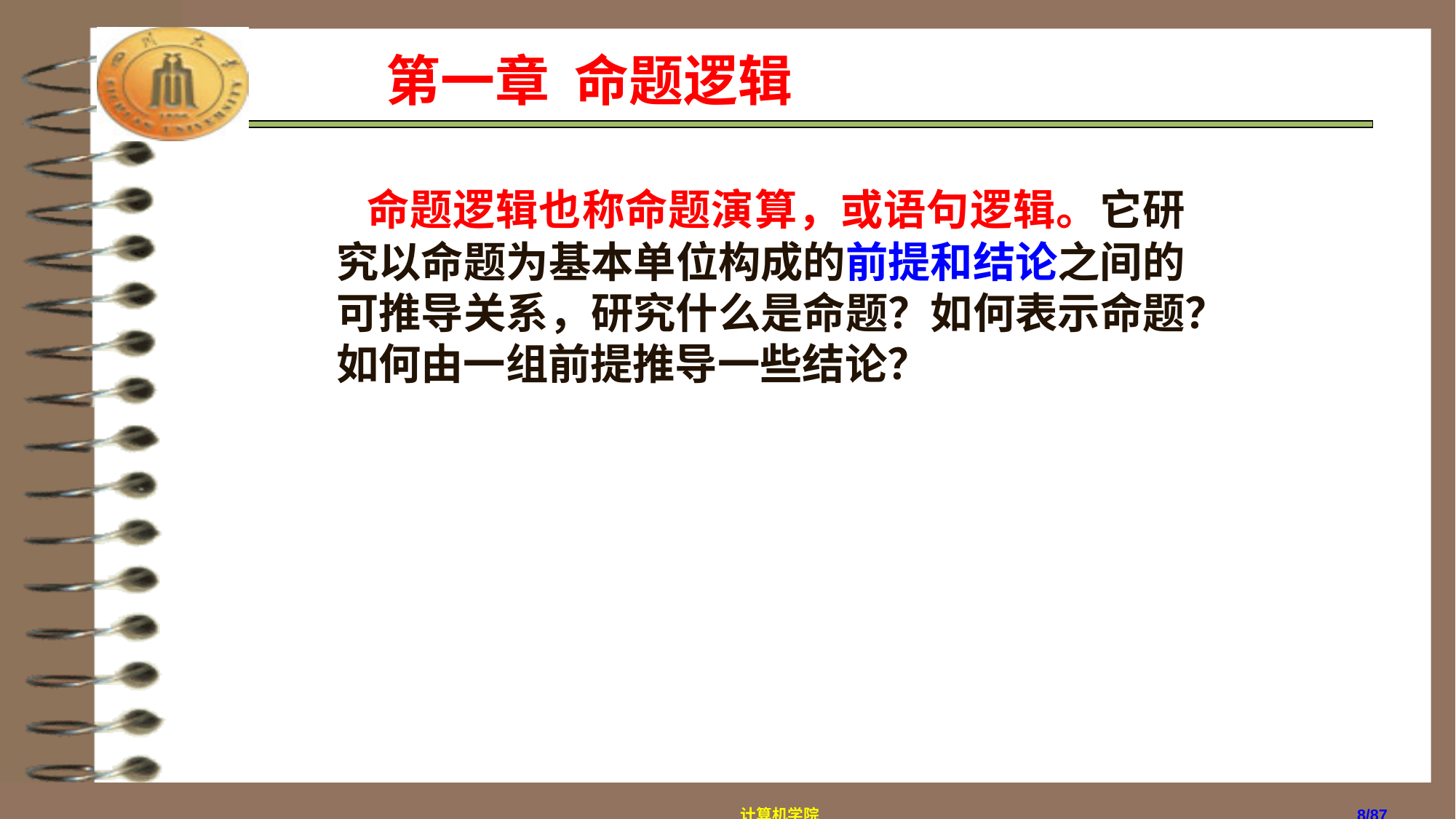

# 第一章  命题逻辑
     命题逻辑也称命题演算，或语句逻辑。它研究以命题为基本单位构成的前提和结论之间的可推导关系，研究什么是命题？如何表示命题？如何由一组前提推导一些结论？

计算机学院
8/87